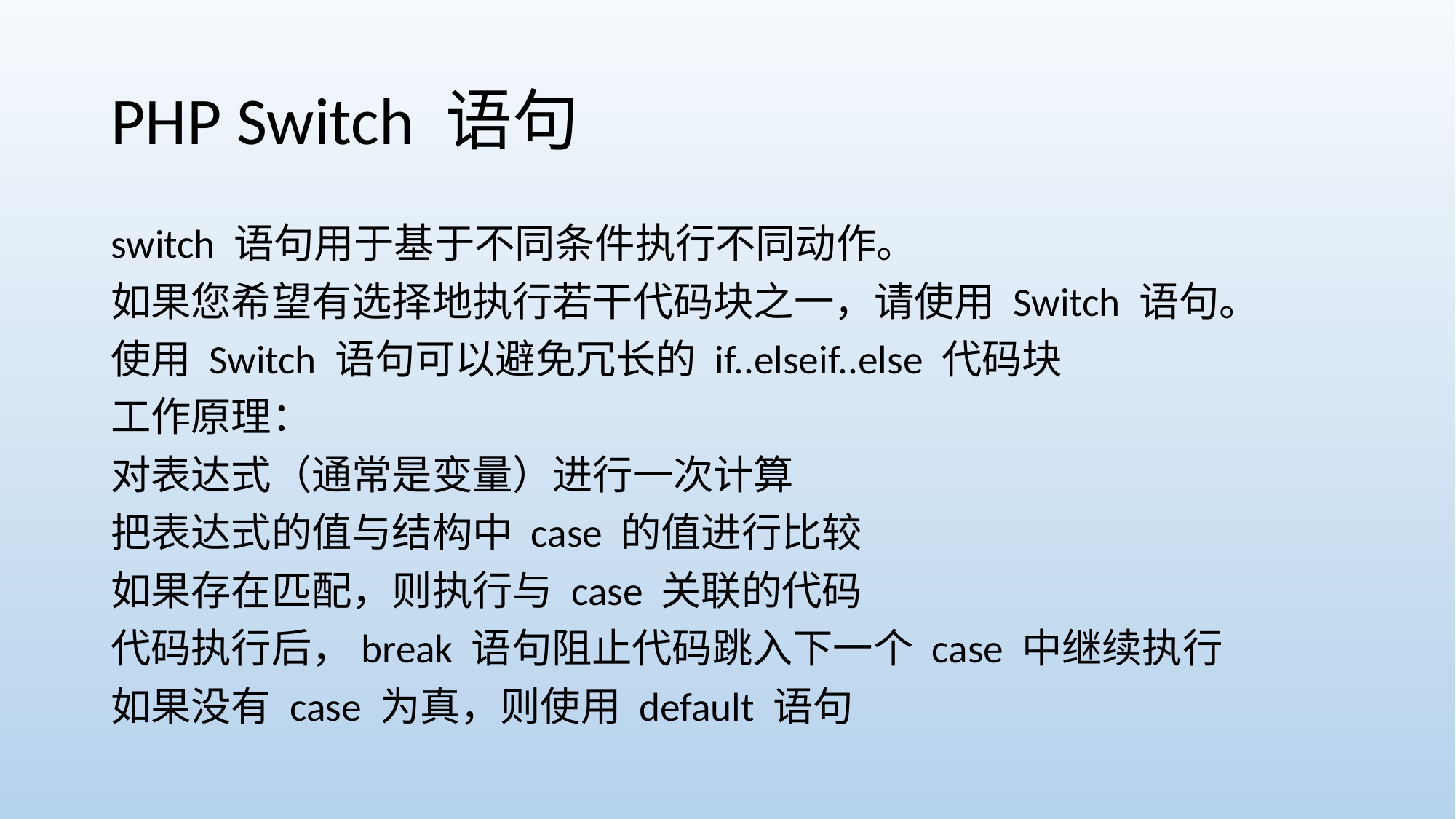

# PHP Switch 语句
switch 语句用于基于不同条件执行不同动作。
如果您希望有选择地执行若干代码块之一，请使用 Switch 语句。
使用 Switch 语句可以避免冗长的 if..elseif..else 代码块
工作原理：
对表达式（通常是变量）进行一次计算
把表达式的值与结构中 case 的值进行比较
如果存在匹配，则执行与 case 关联的代码
代码执行后，break 语句阻止代码跳入下一个 case 中继续执行
如果没有 case 为真，则使用 default 语句